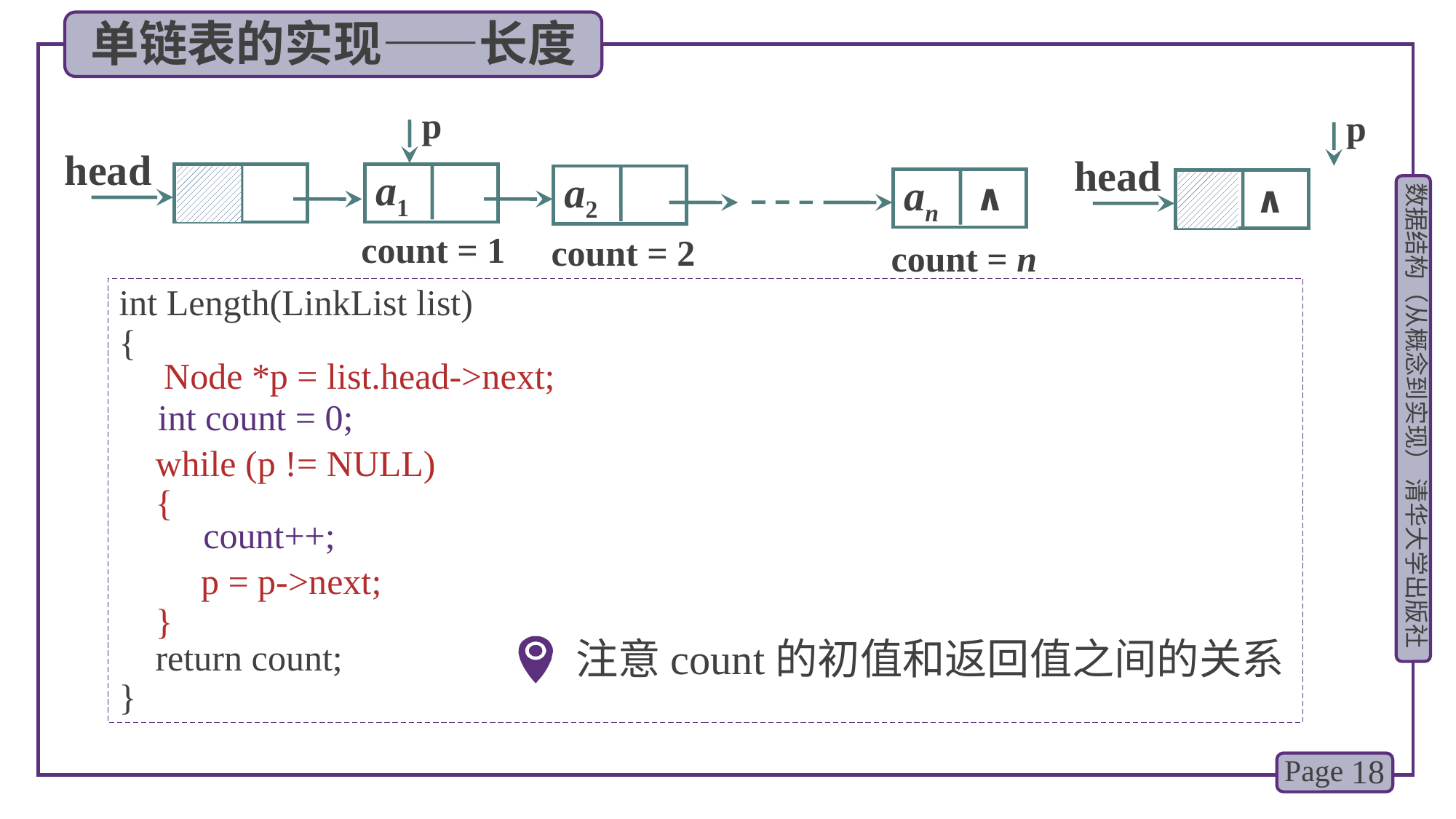

单链表的实现——长度

p

p

head

a1

a2

∧
an

head

∧

count = 1
count = 2
count = n
int Length(LinkList list)
{

    return count;
}
Node *p = list.head->next;
while (p != NULL)
{

     p = p->next;
}

int count = 0;

     count++;
注意count的初值和返回值之间的关系